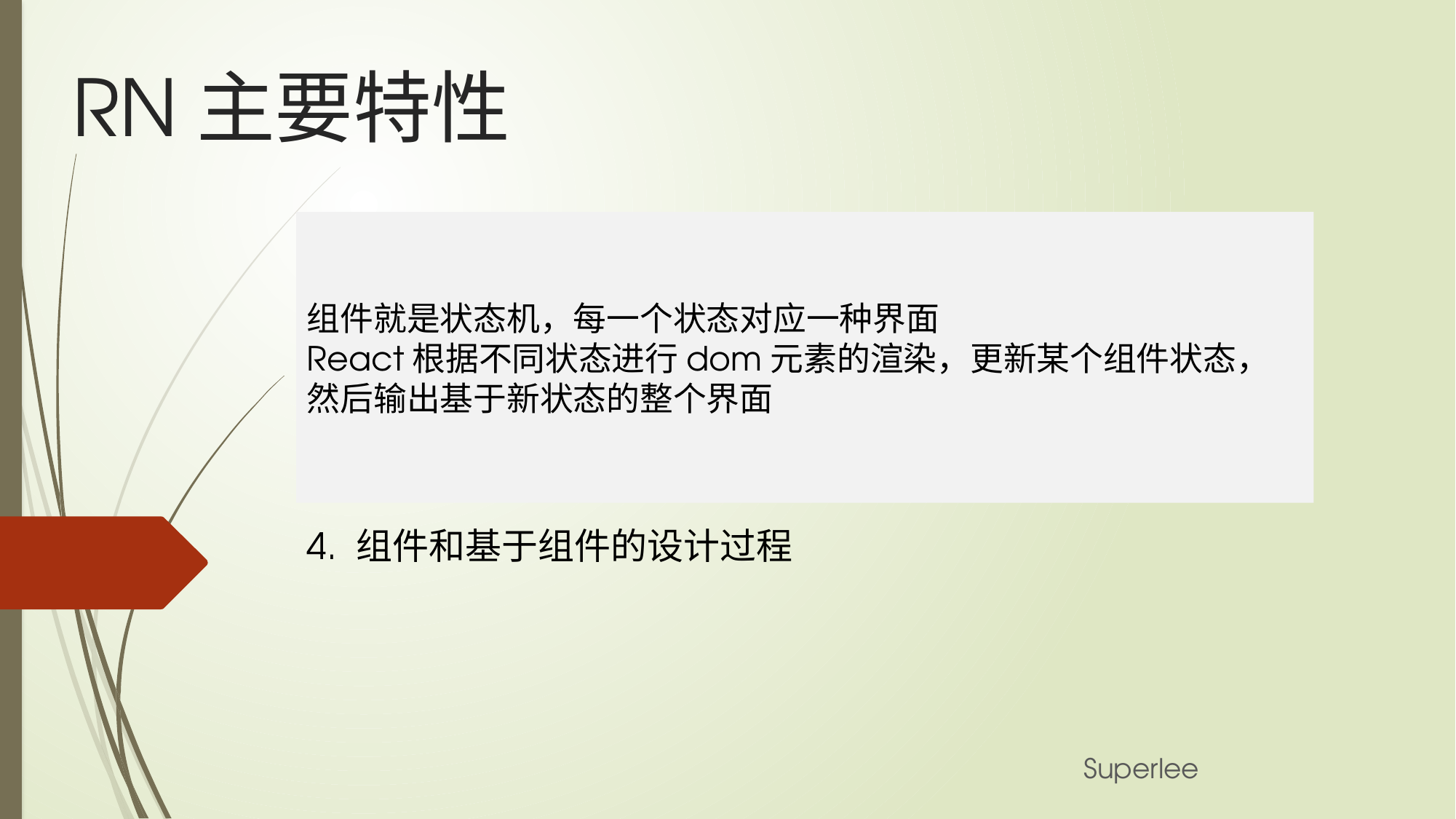

RN主要特性
1. 在JS里声明描述UI,使用JSX语法取代HTML模板

2. 虚拟 DOM 取代物理 DOM 作为操作对象，封装了 DOM 的事件系统

3. 单向数据流动

4. 组件和基于组件的设计过程

组件就是状态机，每一个状态对应一种界面
React根据不同状态进行dom元素的渲染，更新某个组件状态，然后输出基于新状态的整个界面

Superlee